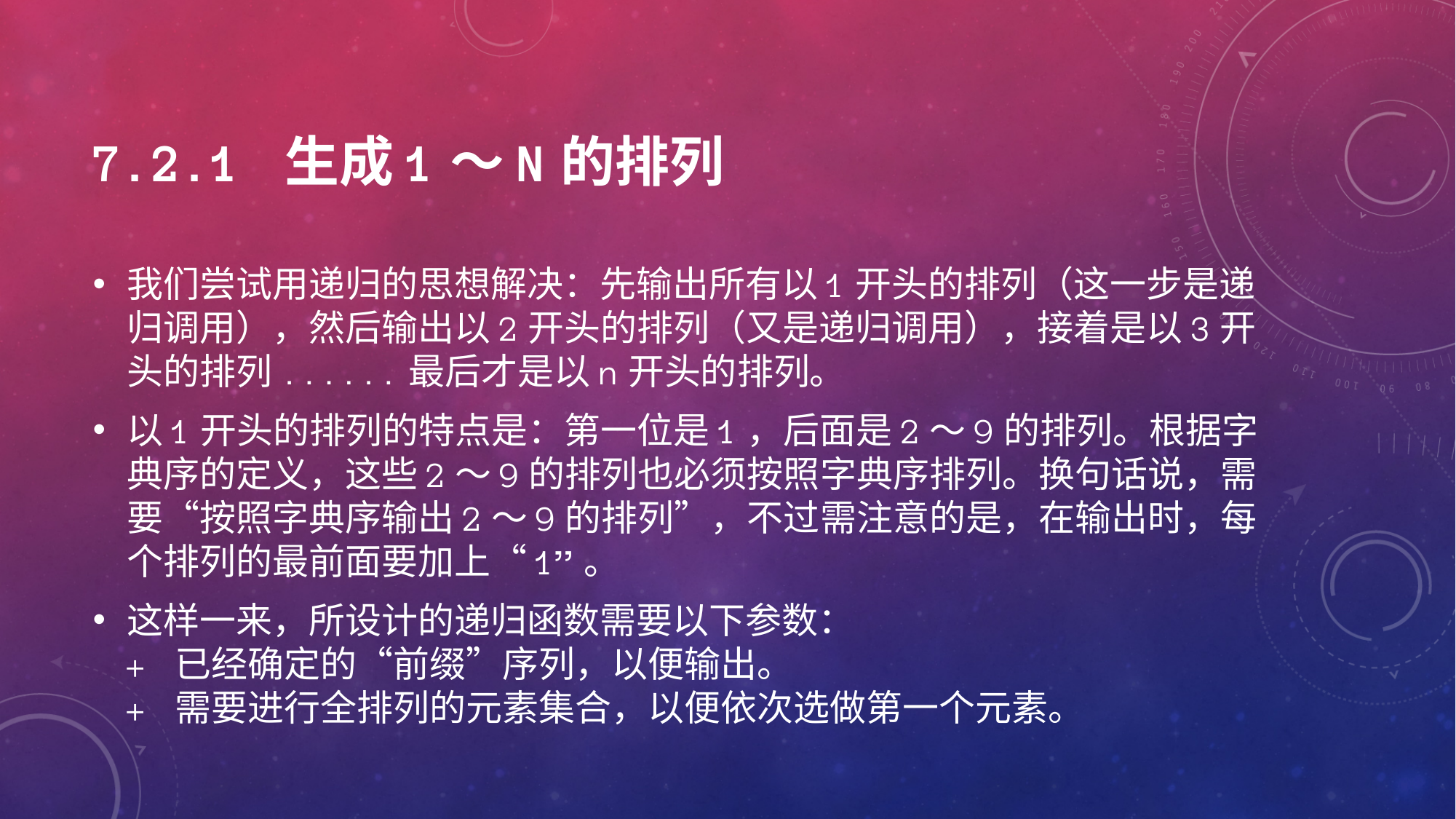

# 7.2.1 生成1～n的排列
我们尝试用递归的思想解决：先输出所有以1开头的排列（这一步是递归调用），然后输出以2开头的排列（又是递归调用），接着是以3开头的排列......最后才是以n开头的排列。
以1开头的排列的特点是：第一位是1，后面是2～9的排列。根据字典序的定义，这些2～9的排列也必须按照字典序排列。换句话说，需要“按照字典序输出2～9的排列”，不过需注意的是，在输出时，每个排列的最前面要加上“1”。
这样一来，所设计的递归函数需要以下参数：
+ 已经确定的“前缀”序列，以便输出。
+ 需要进行全排列的元素集合，以便依次选做第一个元素。